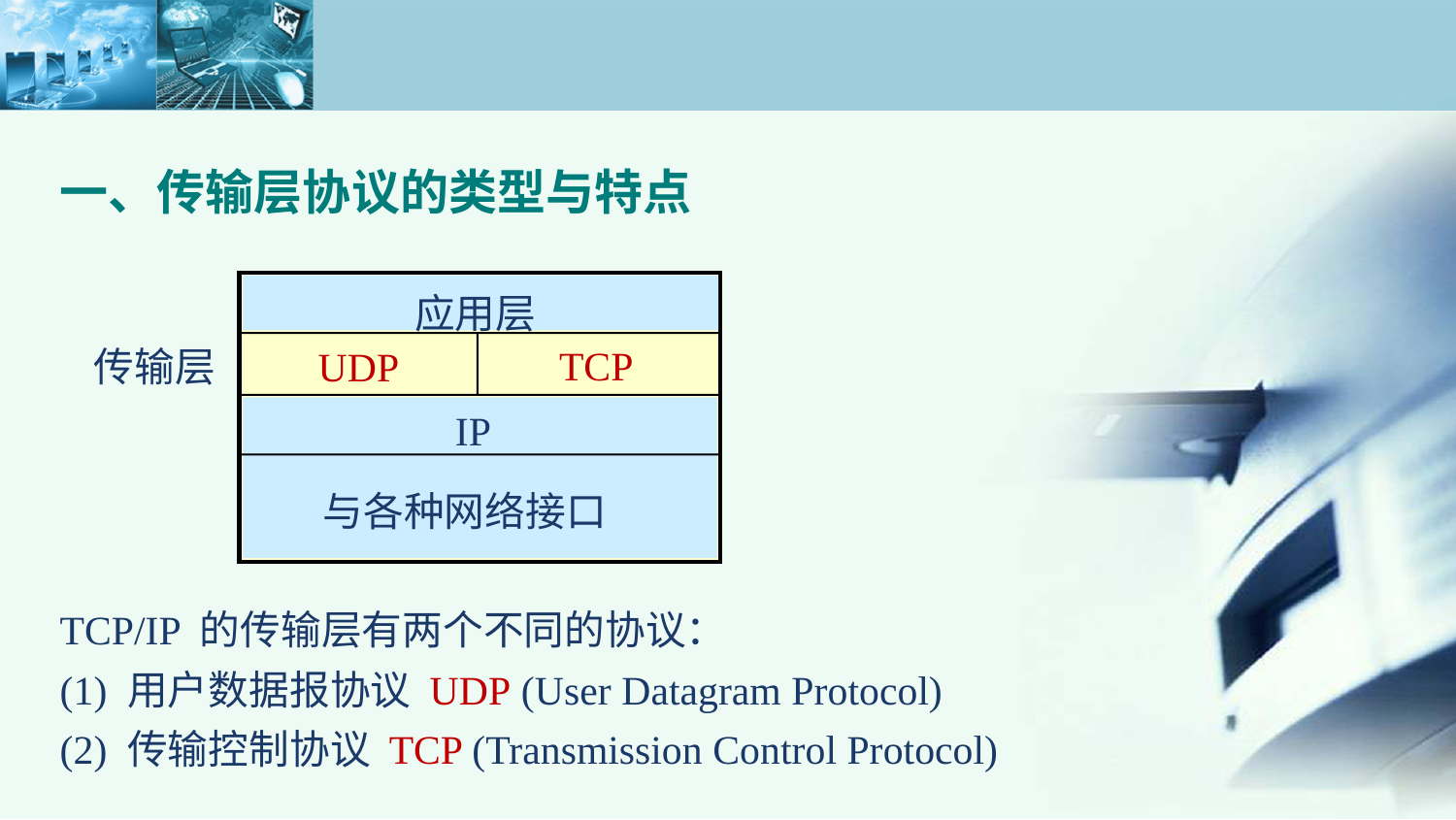

一、传输层协议的类型与特点

应用层

TCP

UDP

IP

与各种网络接口
传输层
TCP/IP 的传输层有两个不同的协议：
(1) 用户数据报协议 UDP (User Datagram Protocol)
(2) 传输控制协议 TCP (Transmission Control Protocol)